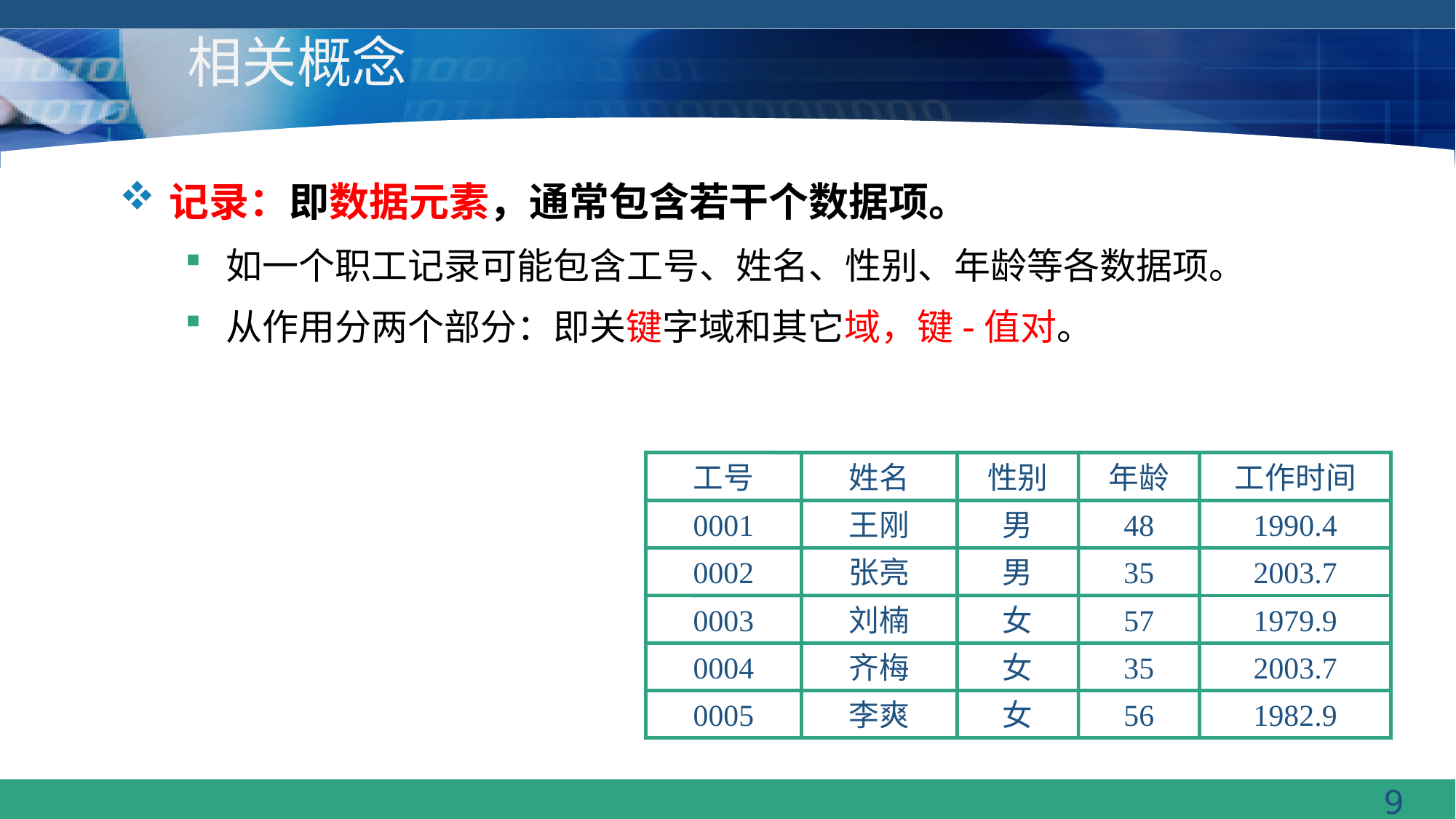

# 相关概念
记录：即数据元素，通常包含若干个数据项。
如一个职工记录可能包含工号、姓名、性别、年龄等各数据项。
从作用分两个部分：即关键字域和其它域，键-值对。
工号

姓名

性别

年龄

工作时间
0001

王刚
男
48
1990.4
0002

张亮
男
35
2003.7
0003

刘楠
女
57
1979.9
0004

齐梅
女
35
2003.7
0005

李爽
女
56
1982.9